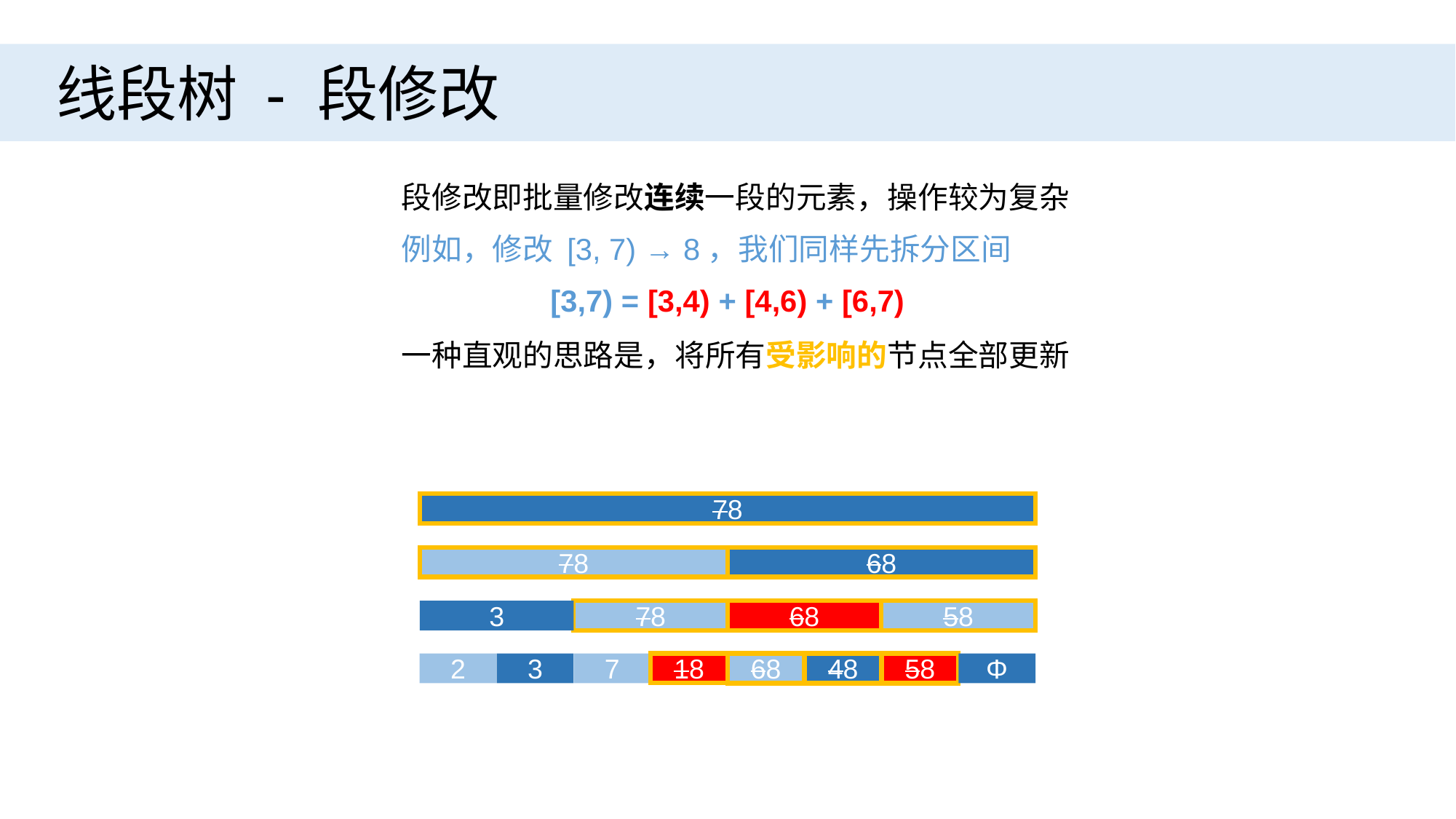

线段树 - 段修改
段修改即批量修改连续一段的元素，操作较为复杂
例如，修改 [3, 7) → 8，我们同样先拆分区间
[3,7) = [3,4) + [4,6) + [6,7)
一种直观的思路是，将所有受影响的节点全部更新
78
78
68
68
3
58
78
3
18
2
7
48
Φ
68
58